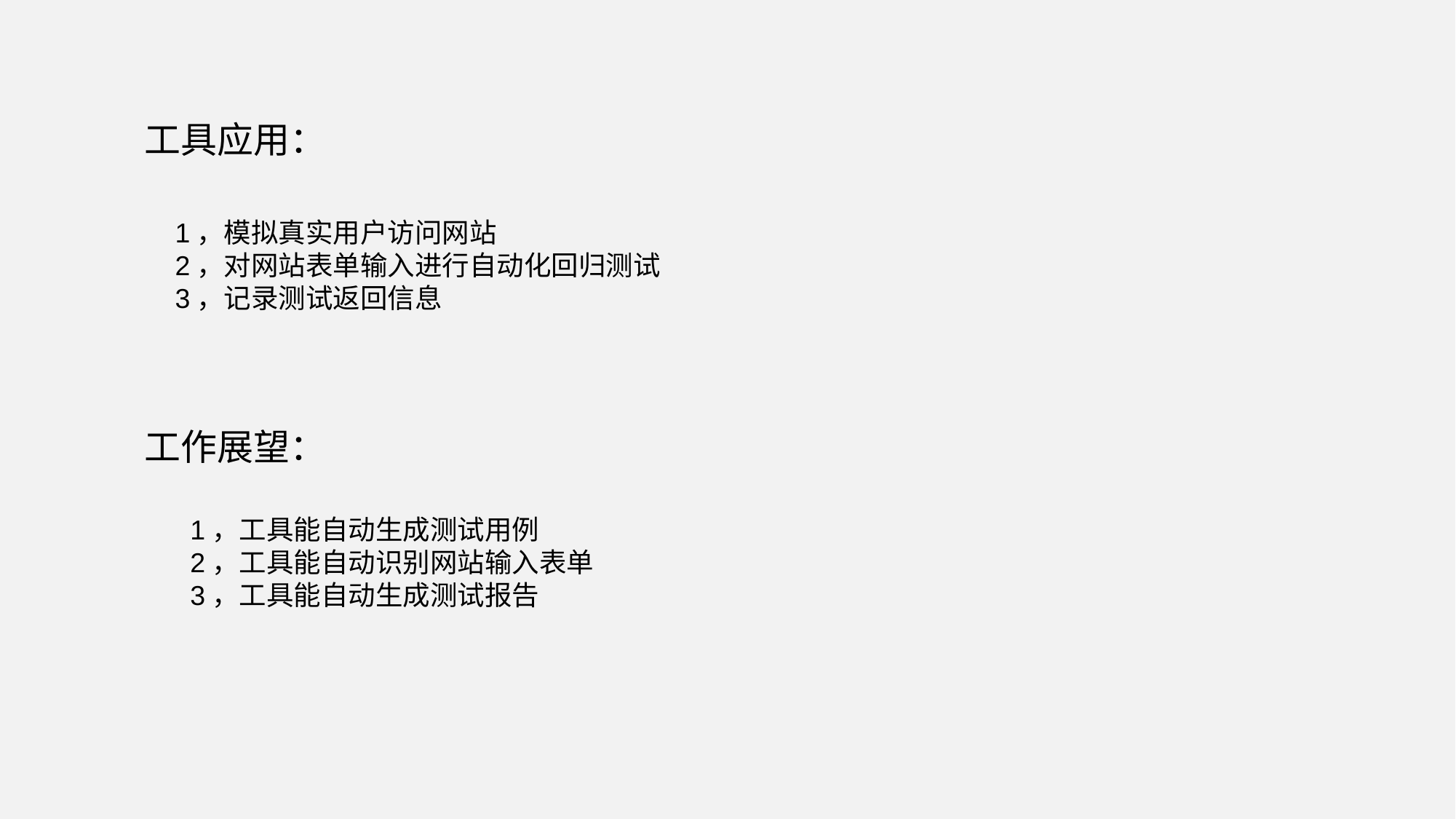

工具应用：
1，模拟真实用户访问网站
2，对网站表单输入进行自动化回归测试
3，记录测试返回信息
工作展望：
1，工具能自动生成测试用例
2，工具能自动识别网站输入表单
3，工具能自动生成测试报告